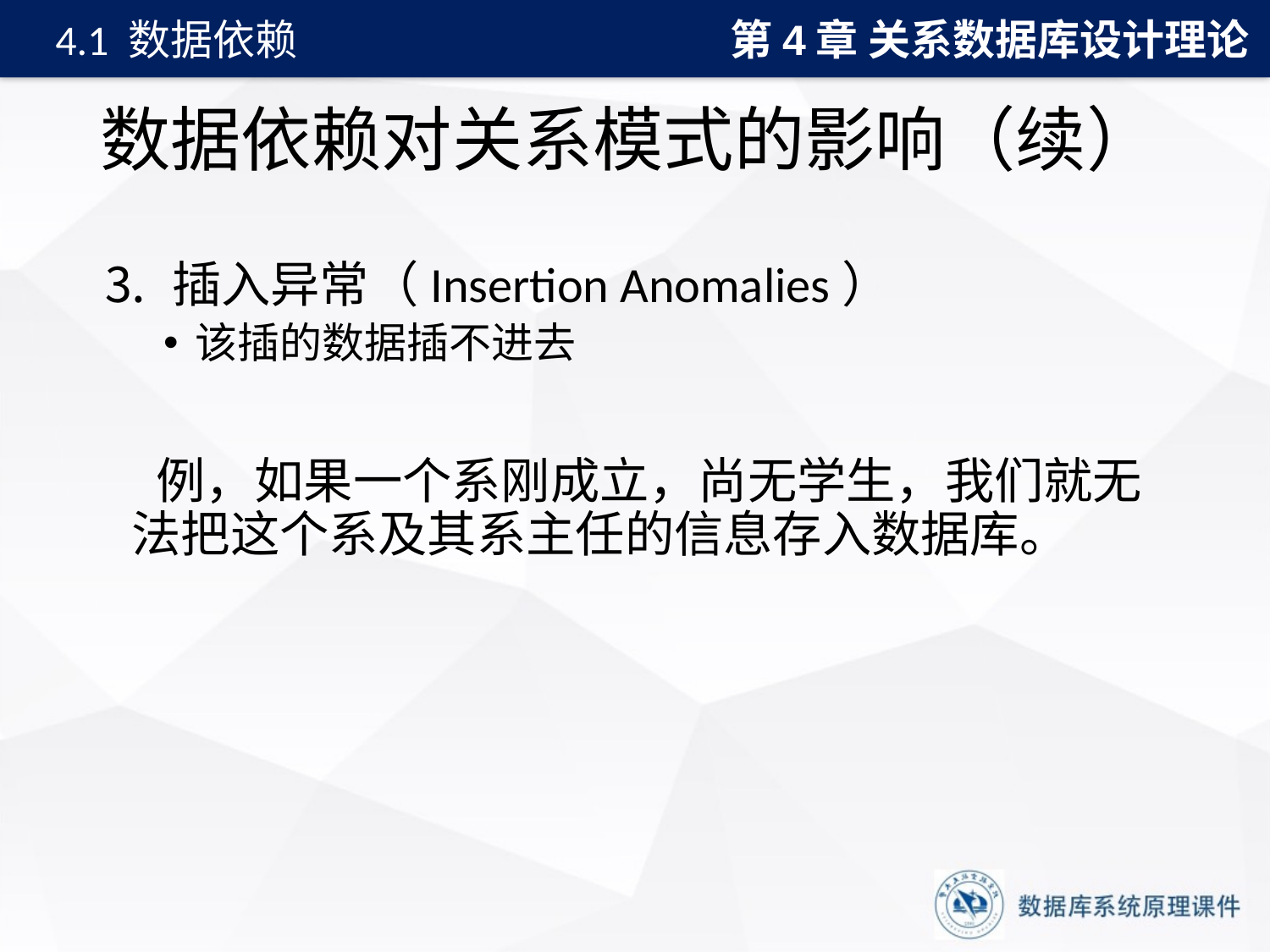

第4章 关系数据库设计理论
4.1 数据依赖
# 数据依赖对关系模式的影响（续）
⒊ 插入异常（Insertion Anomalies）
该插的数据插不进去

    例，如果一个系刚成立，尚无学生，我们就无法把这个系及其系主任的信息存入数据库。